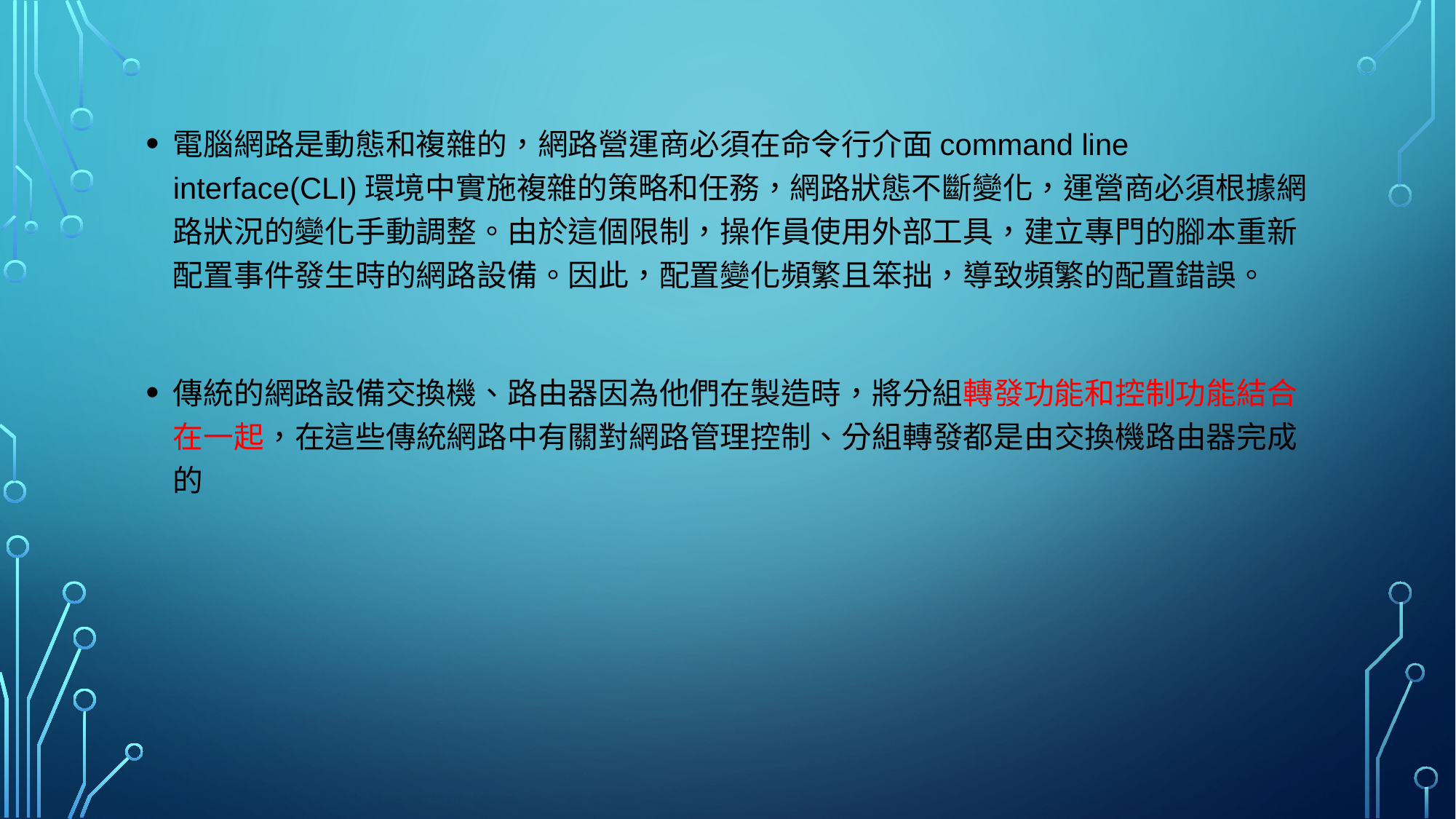

電腦網路是動態和複雜的，網路營運商必須在命令行介面command line interface(CLI)環境中實施複雜的策略和任務，網路狀態不斷變化，運營商必須根據網路狀況的變化手動調整。由於這個限制，操作員使用外部工具，建立專門的腳本重新配置事件發生時的網路設備。因此，配置變化頻繁且笨拙，導致頻繁的配置錯誤。

傳統的網路設備交換機、路由器因為他們在製造時，將分組轉發功能和控制功能結合在一起，在這些傳統網路中有關對網路管理控制、分組轉發都是由交換機路由器完成的